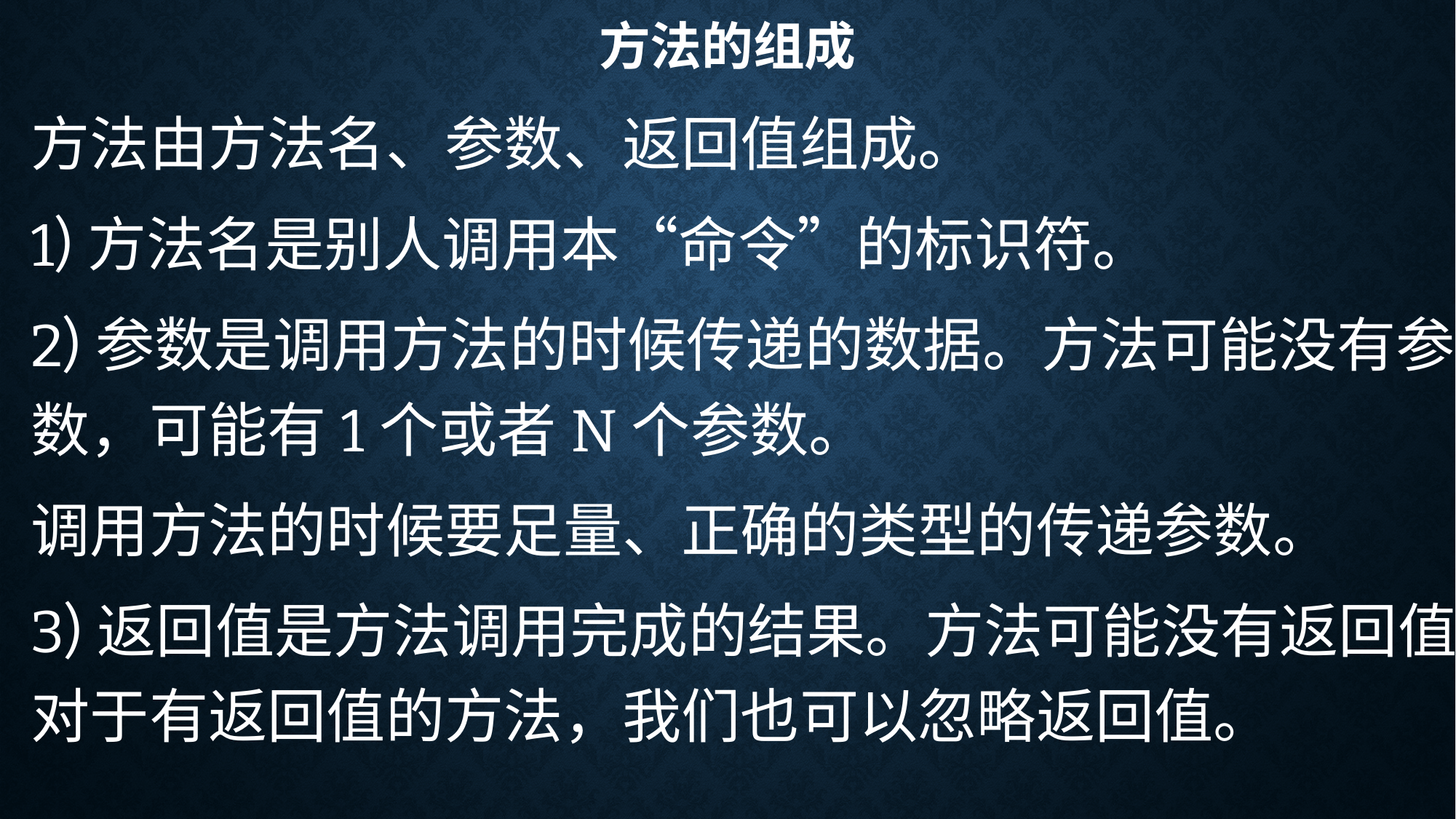

# 方法的组成
方法由方法名、参数、返回值组成。
1)方法名是别人调用本“命令”的标识符。
2)参数是调用方法的时候传递的数据。方法可能没有参数，可能有1个或者N个参数。
调用方法的时候要足量、正确的类型的传递参数。
3)返回值是方法调用完成的结果。方法可能没有返回值。对于有返回值的方法，我们也可以忽略返回值。